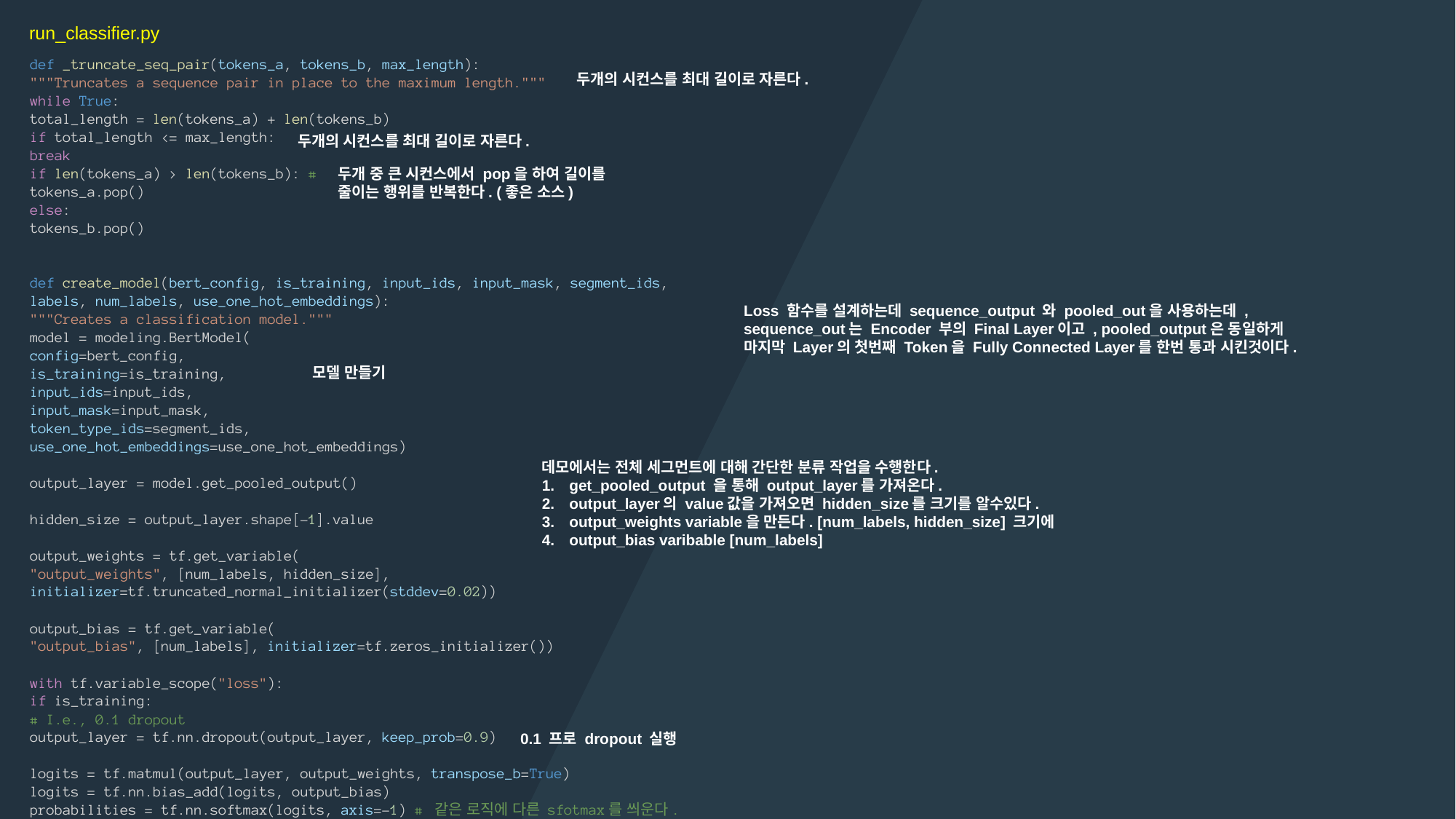

run_classifier.py
def _truncate_seq_pair(tokens_a, tokens_b, max_length):
"""Truncates a sequence pair in place to the maximum length."""
while True:
total_length = len(tokens_a) + len(tokens_b)
if total_length <= max_length:
break
if len(tokens_a) > len(tokens_b): #
tokens_a.pop()
else:
tokens_b.pop()
def create_model(bert_config, is_training, input_ids, input_mask, segment_ids,
labels, num_labels, use_one_hot_embeddings):
"""Creates a classification model."""
model = modeling.BertModel(
config=bert_config,
is_training=is_training,
input_ids=input_ids,
input_mask=input_mask,
token_type_ids=segment_ids,
use_one_hot_embeddings=use_one_hot_embeddings)
output_layer = model.get_pooled_output()
hidden_size = output_layer.shape[-1].value
output_weights = tf.get_variable(
"output_weights", [num_labels, hidden_size],
initializer=tf.truncated_normal_initializer(stddev=0.02))
output_bias = tf.get_variable(
"output_bias", [num_labels], initializer=tf.zeros_initializer())
with tf.variable_scope("loss"):
if is_training:
# I.e., 0.1 dropout
output_layer = tf.nn.dropout(output_layer, keep_prob=0.9)
logits = tf.matmul(output_layer, output_weights, transpose_b=True)
logits = tf.nn.bias_add(logits, output_bias)
probabilities = tf.nn.softmax(logits, axis=-1) # 같은 로직에 다른 sfotmax를 씌운다.
log_probs = tf.nn.log_softmax(logits, axis=-1)
one_hot_labels = tf.one_hot(labels, depth=num_labels, dtype=tf.float32)
per_example_loss = -tf.reduce_sum(one_hot_labels * log_probs, axis=-1) # 특이하게 loss를 구한다. 왜 이렇게 한거지
loss = tf.reduce_mean(per_example_loss) # loss 값 가져온다.
return (loss, per_example_loss, logits, probabilities)
def model_fn_builder(bert_config, num_labels, init_checkpoint, learning_rate,
num_train_steps, num_warmup_steps, use_tpu,
use_one_hot_embeddings):
"""Returns `model_fn` closure for TPUEstimator."""
def model_fn(features, labels, mode, params): # pylint: disable=unused-argument
"""The `model_fn` for TPUEstimator."""
tf.logging.info("*** Features ***")
for name in sorted(features.keys()):
tf.logging.info(" name = %s, shape = %s" % (name, features[name].shape))
input_ids = features["input_ids"]
input_mask = features["input_mask"]
segment_ids = features["segment_ids"]
label_ids = features["label_ids"]
is_real_example = None
if "is_real_example" in features:
is_real_example = tf.cast(features["is_real_example"], dtype=tf.float32)
else:
is_real_example = tf.ones(tf.shape(label_ids), dtype=tf.float32)
is_training = (mode == tf.estimator.ModeKeys.TRAIN)
(total_loss, per_example_loss, logits, probabilities) = create_model(
bert_config, is_training, input_ids, input_mask, segment_ids, label_ids,
num_labels, use_one_hot_embeddings) # google style
tvars = tf.trainable_variables()
initialized_variable_names = {}
scaffold_fn = None
if init_checkpoint: # init checkpoint 가져오기
(assignment_map, initialized_variable_names
) = modeling.get_assignment_map_from_checkpoint(tvars, init_checkpoint)
if use_tpu:
def tpu_scaffold():
tf.train.init_from_checkpoint(init_checkpoint, assignment_map)
return tf.train.Scaffold() # CPU 동작
scaffold_fn = tpu_scaffold
else:
tf.train.init_from_checkpoint(init_checkpoint, assignment_map) # tpu 아닐때 그냥 가져오기
tf.logging.info("**** Trainable Variables ****") # Train Variables
for var in tvars: # tvars 확인 하기
init_string = ""
if var.name in initialized_variable_names:
init_string = ", *INIT_FROM_CKPT*"
tf.logging.info(" name = %s, shape = %s%s", var.name, var.shape,
init_string)
output_spec = None
if mode == tf.estimator.ModeKeys.TRAIN: # train
train_op = optimization.create_optimizer(
total_loss, learning_rate, num_train_steps, num_warmup_steps, use_tpu)
output_spec = tf.contrib.tpu.TPUEstimatorSpec(
mode=mode,
loss=total_loss,
train_op=train_op, # train optimiz
scaffold_fn=scaffold_fn)
elif mode == tf.estimator.ModeKeys.EVAL: # eval
def metric_fn(per_example_loss, label_ids, logits, is_real_example):
predictions = tf.argmax(logits, axis=-1, output_type=tf.int32)
accuracy = tf.metrics.accuracy(
labels=label_ids, predictions=predictions, weights=is_real_example)
loss = tf.metrics.mean(values=per_example_loss, weights=is_real_example)
return {
"eval_accuracy": accuracy,
"eval_loss": loss,
}
eval_metrics = (metric_fn,
[per_example_loss, label_ids, logits, is_real_example]) # 한번에 몰아서 주네 ~~
output_spec = tf.contrib.tpu.TPUEstimatorSpec(
mode=mode,
loss=total_loss,
eval_metrics=eval_metrics,
scaffold_fn=scaffold_fn)
else: # predict
output_spec = tf.contrib.tpu.TPUEstimatorSpec(
mode=mode,
predictions={"probabilities": probabilities},
scaffold_fn=scaffold_fn)
return output_spec
return model_fn
두개의 시컨스를 최대 길이로 자른다.
두개의 시컨스를 최대 길이로 자른다.
두개 중 큰 시컨스에서 pop을 하여 길이를 줄이는 행위를 반복한다. (좋은 소스)
Loss 함수를 설계하는데 sequence_output 와 pooled_out을 사용하는데 , sequence_out는 Encoder 부의 Final Layer이고 , pooled_output은 동일하게 마지막 Layer의 첫번째 Token을 Fully Connected Layer를 한번 통과 시킨것이다.
모델 만들기
데모에서는 전체 세그먼트에 대해 간단한 분류 작업을 수행한다.
get_pooled_output 을 통해 output_layer를 가져온다.
output_layer의 value값을 가져오면 hidden_size를 크기를 알수있다.
output_weights variable을 만든다. [num_labels, hidden_size] 크기에
output_bias varibable [num_labels]
0.1 프로 dropout 실행